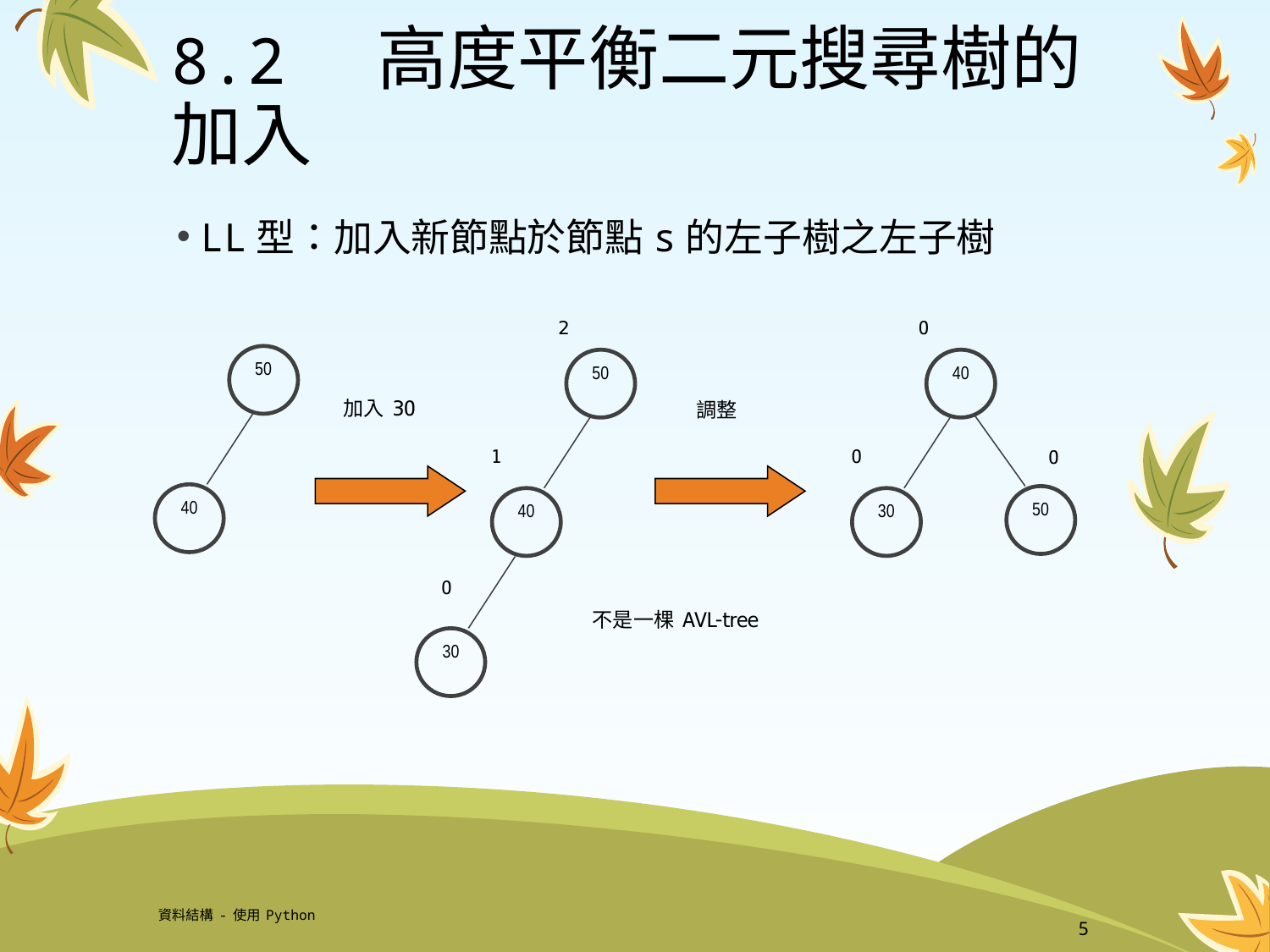

# 8.2  高度平衡二元搜尋樹的加入
LL型：加入新節點於節點s的左子樹之左子樹
2
0
50
50
40
加入30
調整

1
0
0

40
50
40
30

0
不是一棵AVL-tree
30
資料結構-使用Python
5